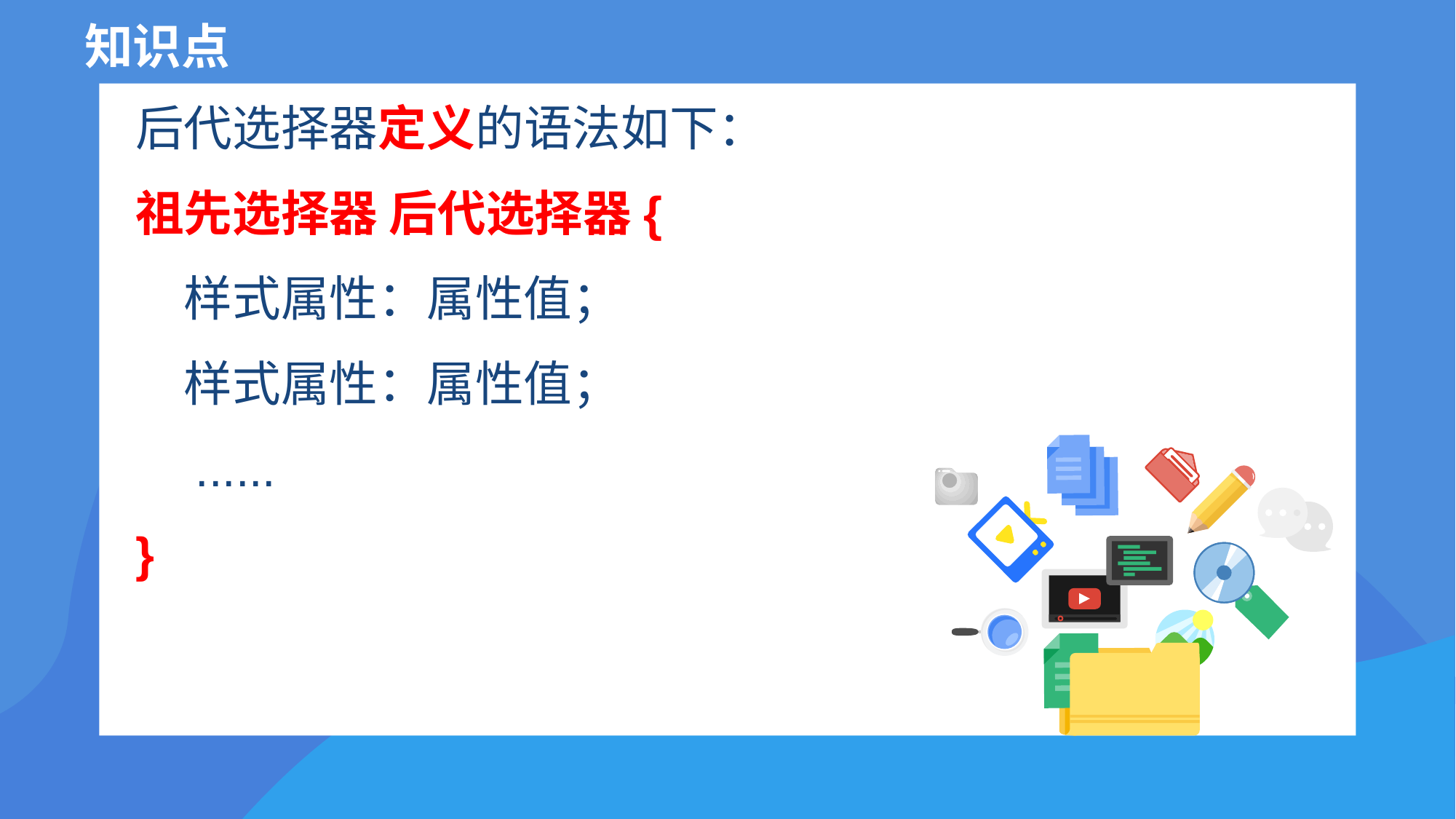

知识点
后代选择器定义的语法如下：
祖先选择器 后代选择器{
　样式属性：属性值；
　样式属性：属性值；
　......
}